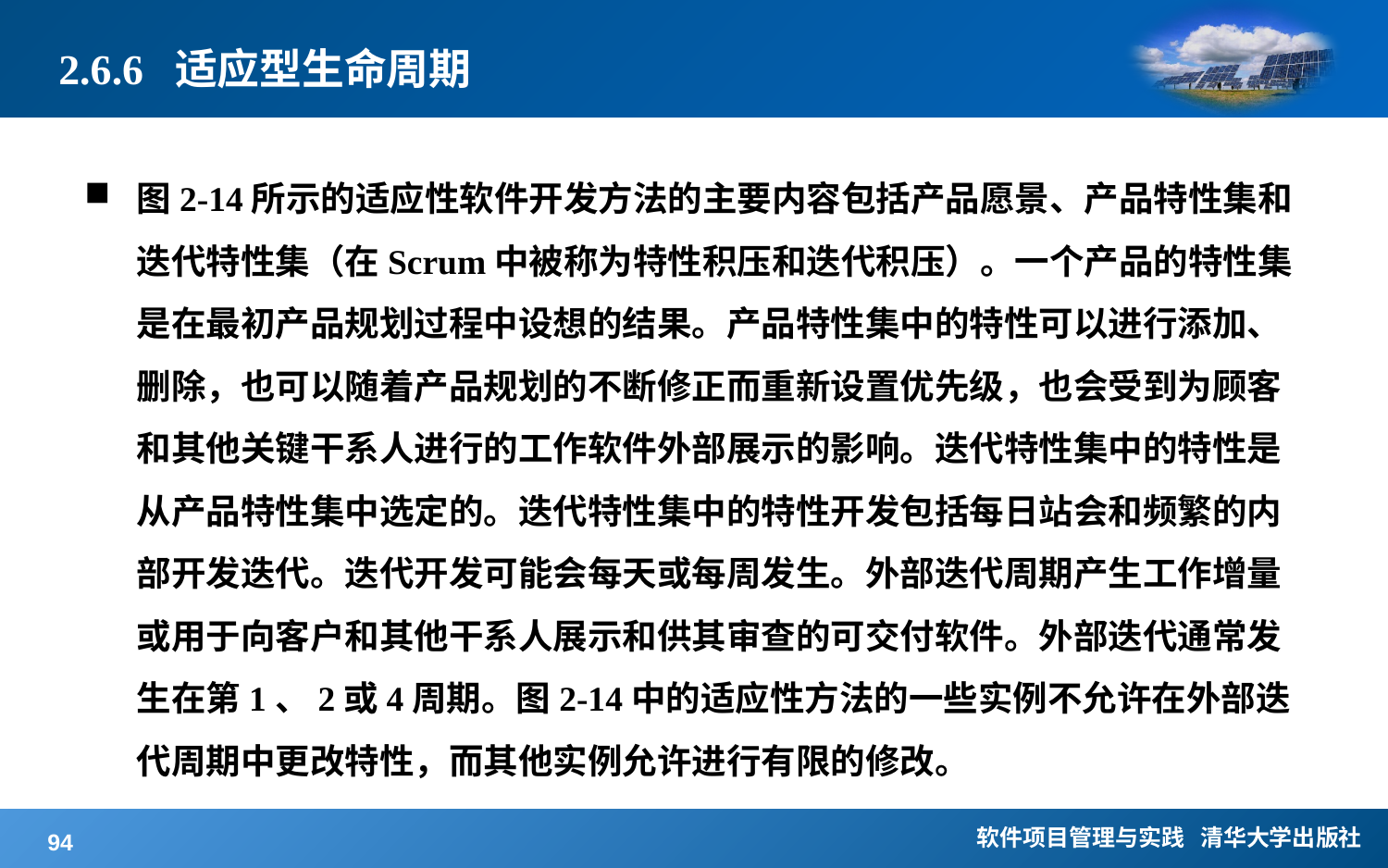

# 2.6.6  适应型生命周期
图2-14所示的适应性软件开发方法的主要内容包括产品愿景、产品特性集和迭代特性集（在Scrum中被称为特性积压和迭代积压）。一个产品的特性集是在最初产品规划过程中设想的结果。产品特性集中的特性可以进行添加、删除，也可以随着产品规划的不断修正而重新设置优先级，也会受到为顾客和其他关键干系人进行的工作软件外部展示的影响。迭代特性集中的特性是从产品特性集中选定的。迭代特性集中的特性开发包括每日站会和频繁的内部开发迭代。迭代开发可能会每天或每周发生。外部迭代周期产生工作增量或用于向客户和其他干系人展示和供其审查的可交付软件。外部迭代通常发生在第1、2或4周期。图2-14中的适应性方法的一些实例不允许在外部迭代周期中更改特性，而其他实例允许进行有限的修改。